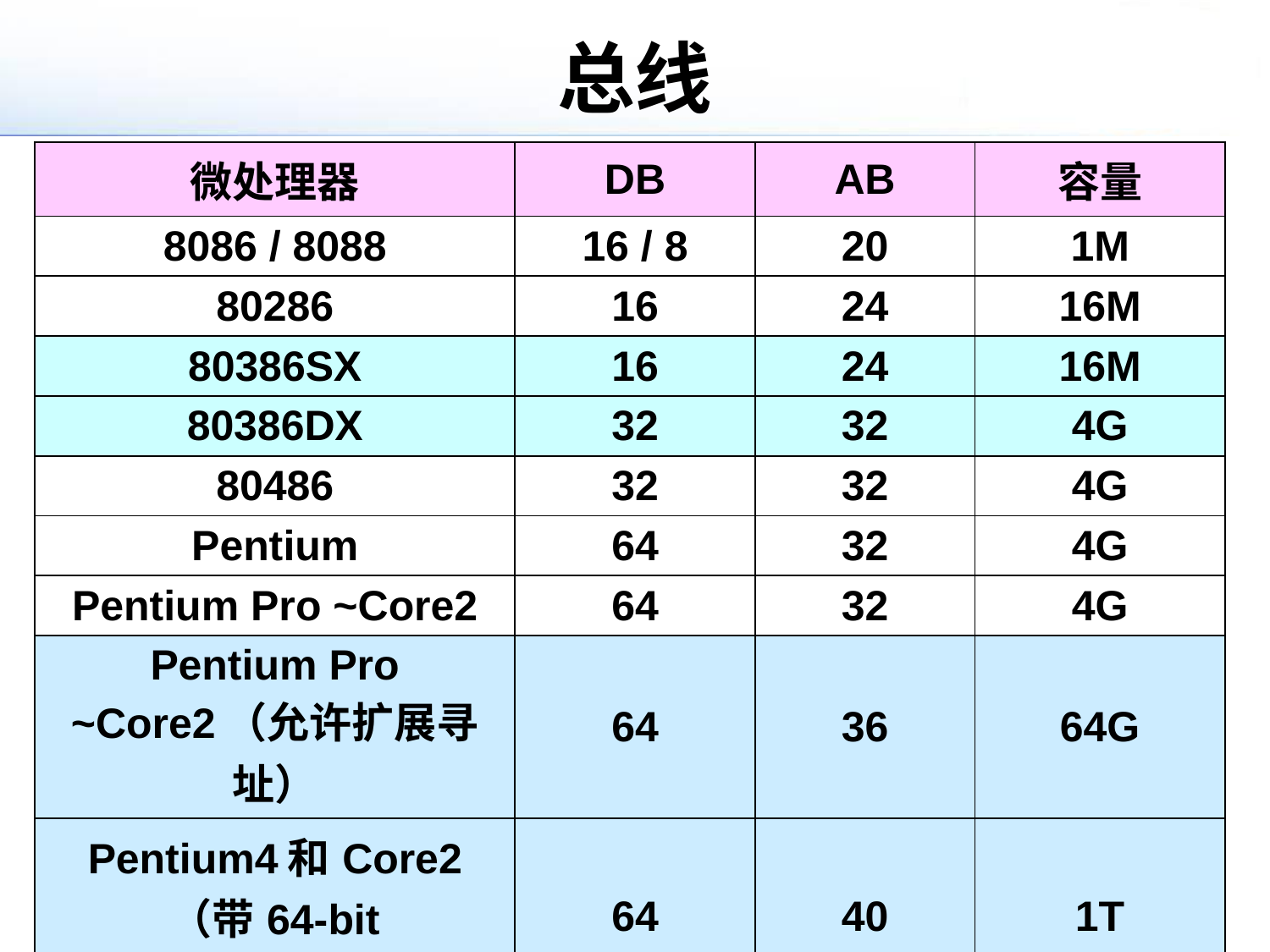

# 总线
| 微处理器 | DB | AB | 容量 |
| --- | --- | --- | --- |
| 8086 / 8088 | 16 / 8 | 20 | 1M |
| 80286 | 16 | 24 | 16M |
| 80386SX | 16 | 24 | 16M |
| 80386DX | 32 | 32 | 4G |
| 80486 | 32 | 32 | 4G |
| Pentium | 64 | 32 | 4G |
| Pentium Pro ~Core2 | 64 | 32 | 4G |
| Pentium Pro ~Core2（允许扩展寻址） | 64 | 36 | 64G |
| Pentium4和Core2 （带64-bit extensions） | 64 | 40 | 1T |
| Itanium | 128 | 40 | 1T |